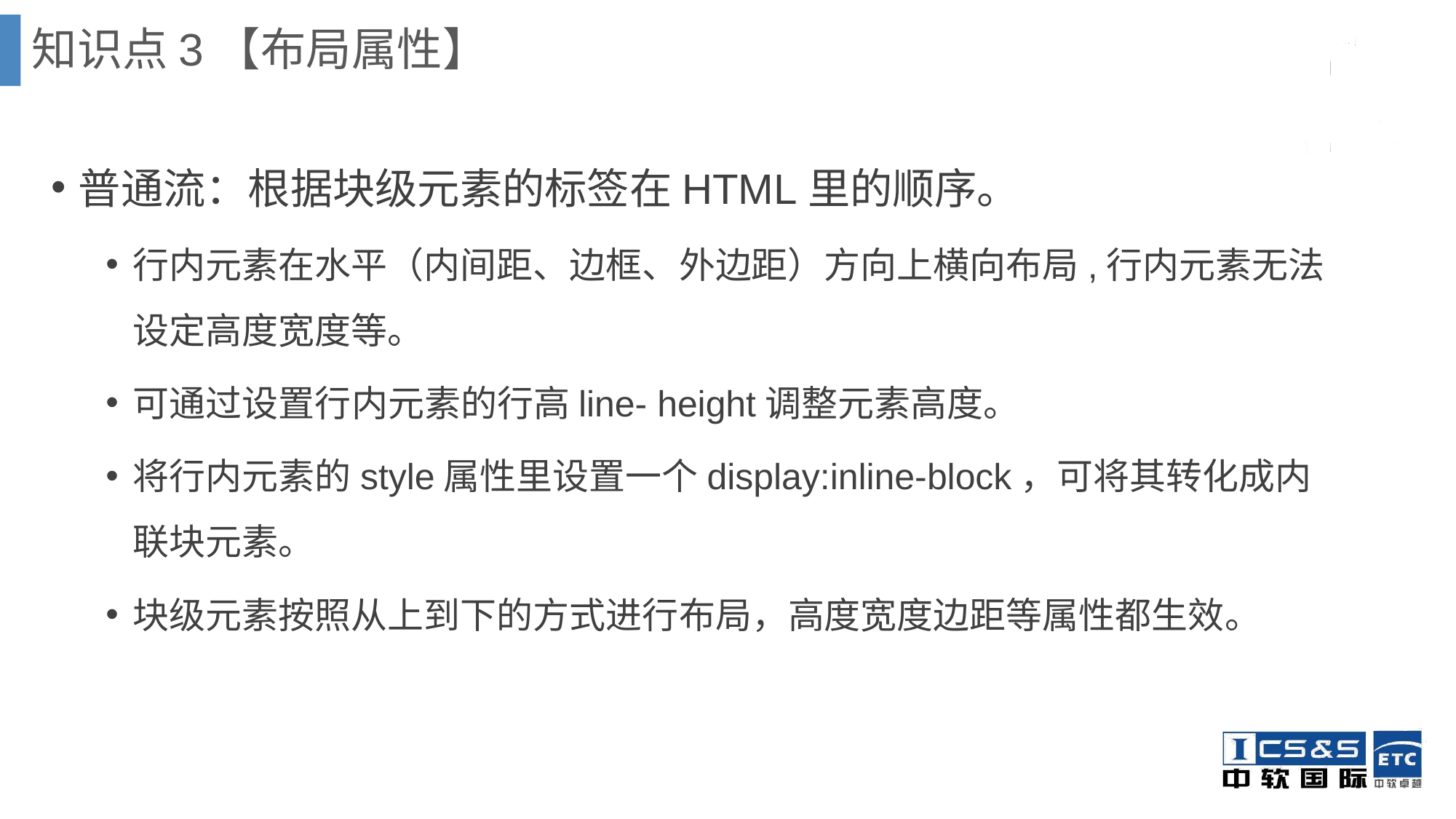

知识点3【布局属性】
普通流：根据块级元素的标签在HTML里的顺序。
行内元素在水平（内间距、边框、外边距）方向上横向布局,行内元素无法设定高度宽度等。
可通过设置行内元素的行高line- height调整元素高度。
将行内元素的style属性里设置一个display:inline-block，可将其转化成内联块元素。
块级元素按照从上到下的方式进行布局，高度宽度边距等属性都生效。